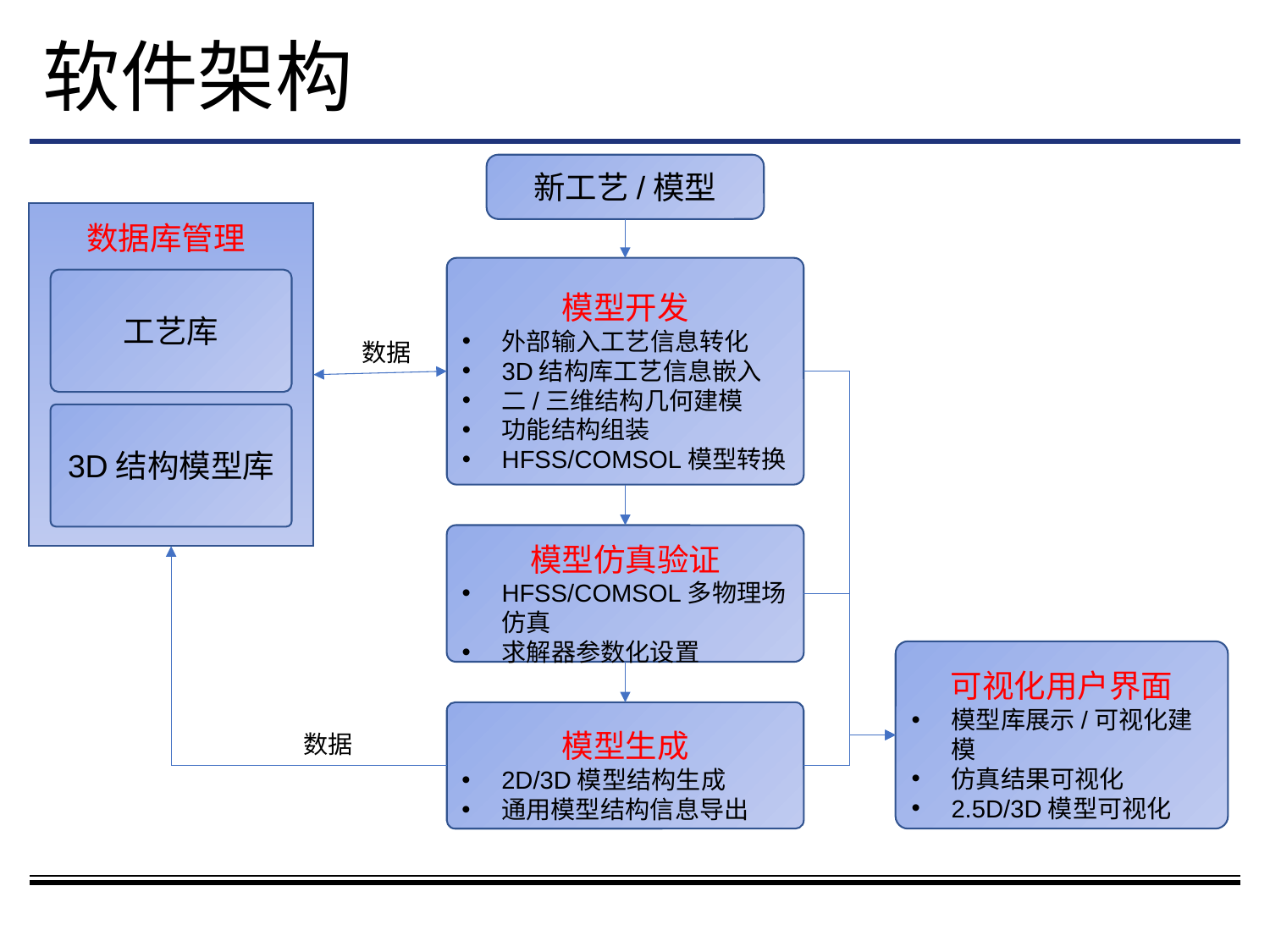

# 软件架构
新工艺/模型

数据库管理
工艺库
3D结构模型库
模型开发
外部输入工艺信息转化
3D结构库工艺信息嵌入
二/三维结构几何建模
功能结构组装
HFSS/COMSOL模型转换
数据
模型仿真验证
HFSS/COMSOL多物理场仿真
求解器参数化设置
可视化用户界面
模型库展示/可视化建模
仿真结果可视化
2.5D/3D模型可视化
模型生成
2D/3D模型结构生成
通用模型结构信息导出
数据